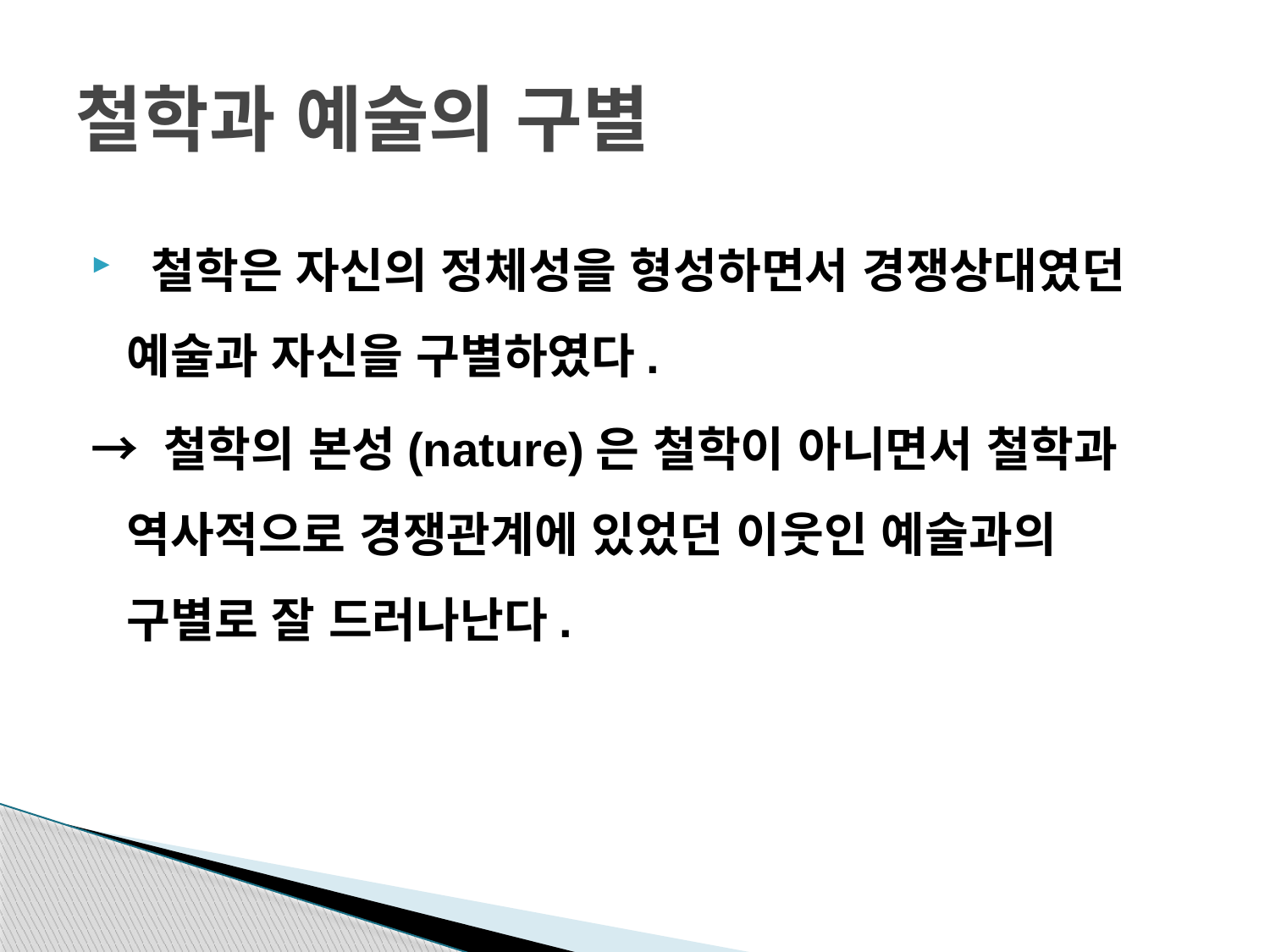

# 철학과 예술의 구별
 철학은 자신의 정체성을 형성하면서 경쟁상대였던 예술과 자신을 구별하였다.
→ 철학의 본성(nature)은 철학이 아니면서 철학과 역사적으로 경쟁관계에 있었던 이웃인 예술과의 구별로 잘 드러나난다.